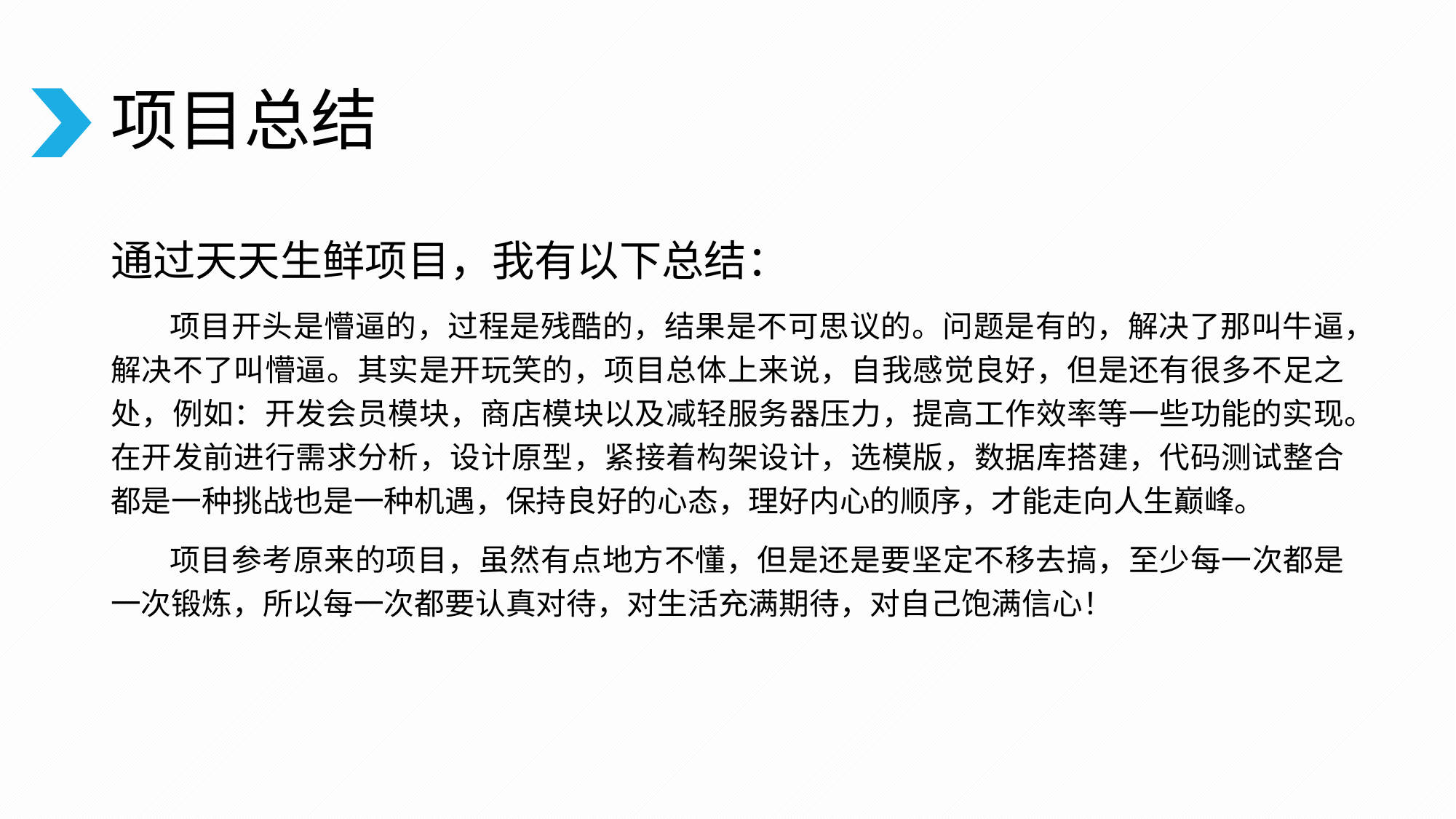

# 项目总结
通过天天生鲜项目，我有以下总结：
       项目开头是懵逼的，过程是残酷的，结果是不可思议的。问题是有的，解决了那叫牛逼，解决不了叫懵逼。其实是开玩笑的，项目总体上来说，自我感觉良好，但是还有很多不足之处，例如：开发会员模块，商店模块以及减轻服务器压力，提高工作效率等一些功能的实现。在开发前进行需求分析，设计原型，紧接着构架设计，选模版，数据库搭建，代码测试整合都是一种挑战也是一种机遇，保持良好的心态，理好内心的顺序，才能走向人生巅峰。
       项目参考原来的项目，虽然有点地方不懂，但是还是要坚定不移去搞，至少每一次都是一次锻炼，所以每一次都要认真对待，对生活充满期待，对自己饱满信心！